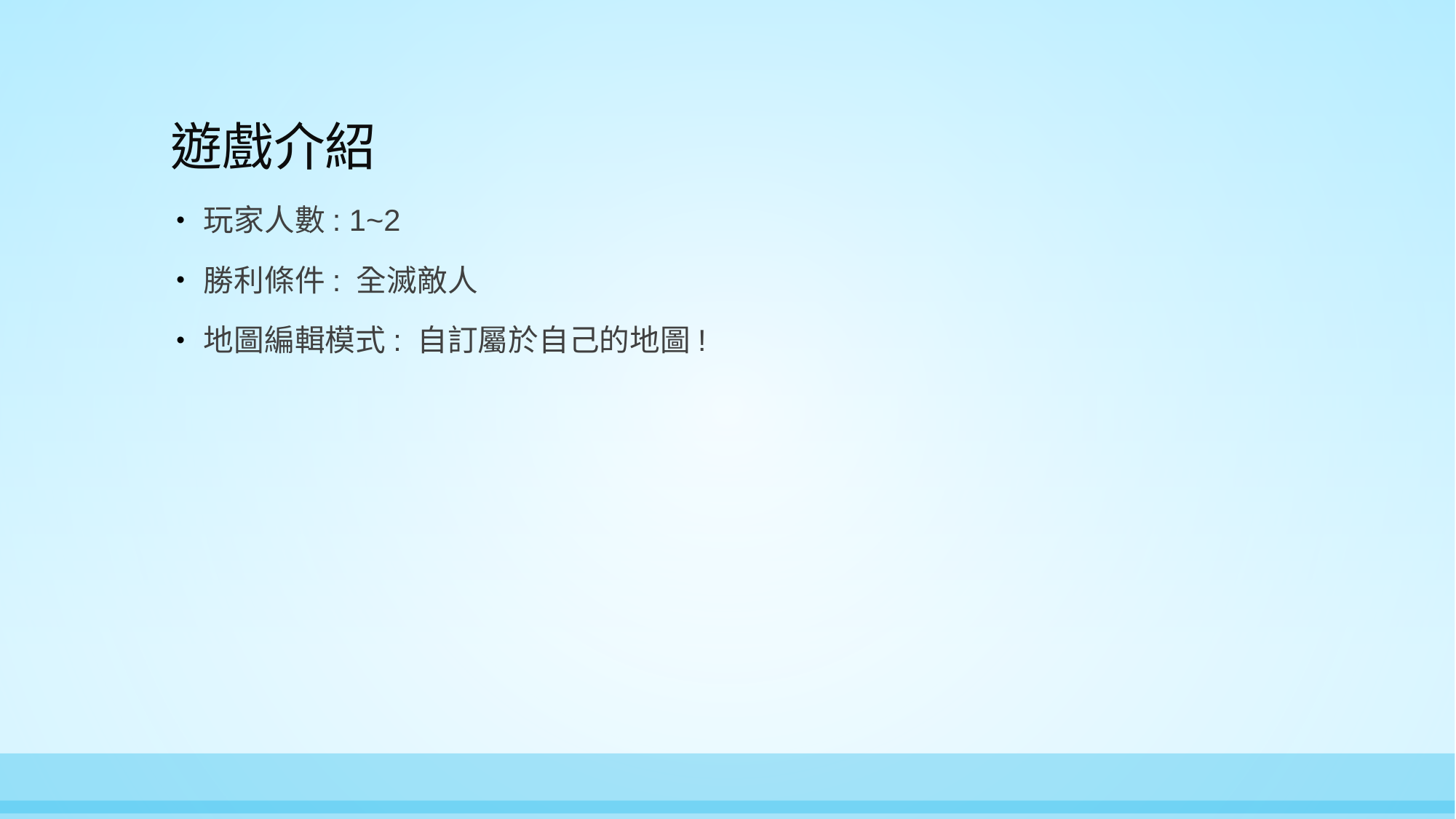

# 遊戲介紹
玩家人數: 1~2
勝利條件: 全滅敵人
地圖編輯模式: 自訂屬於自己的地圖!